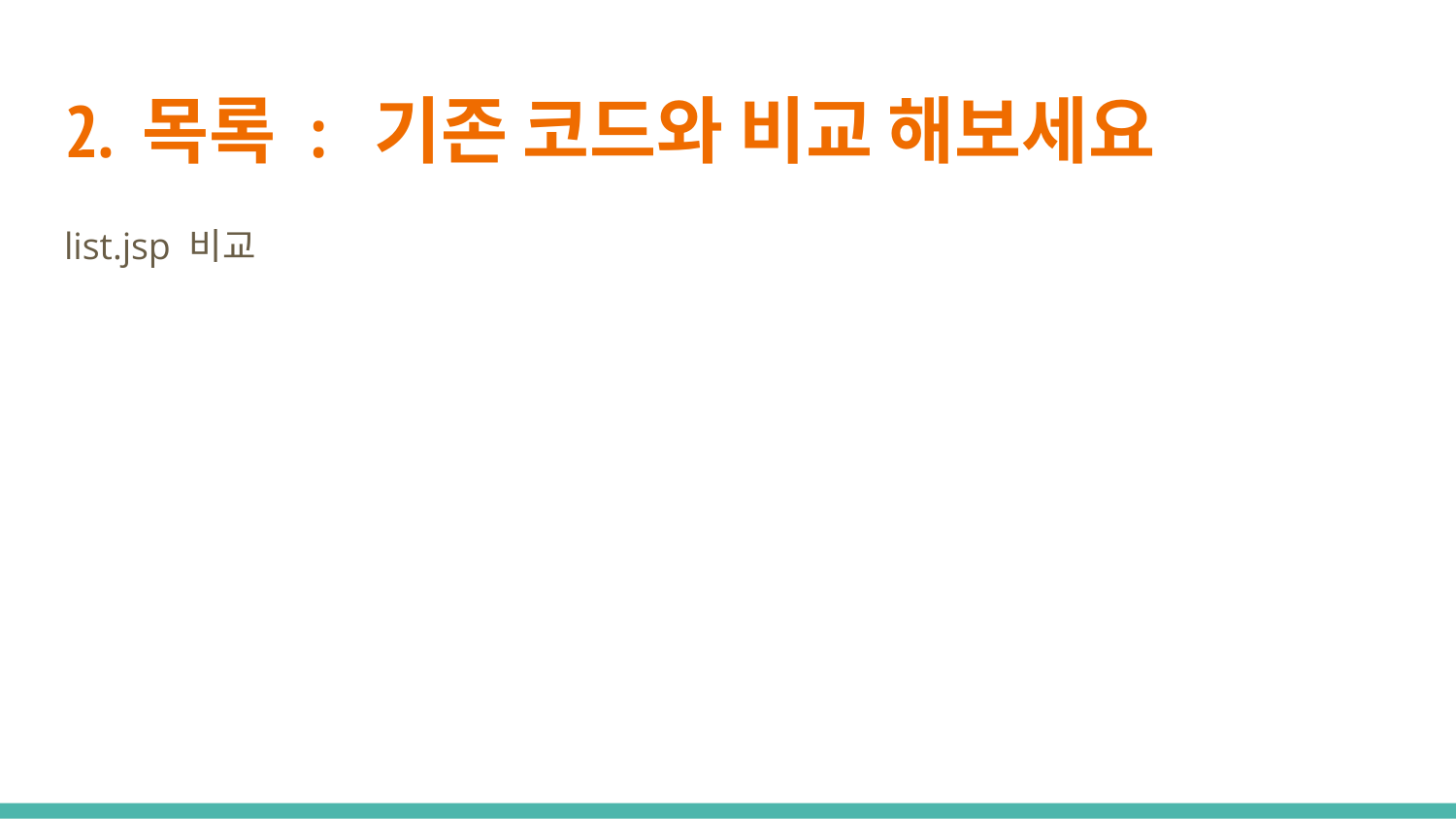

# 2. 목록 :  기존 코드와 비교 해보세요
list.jsp 비교